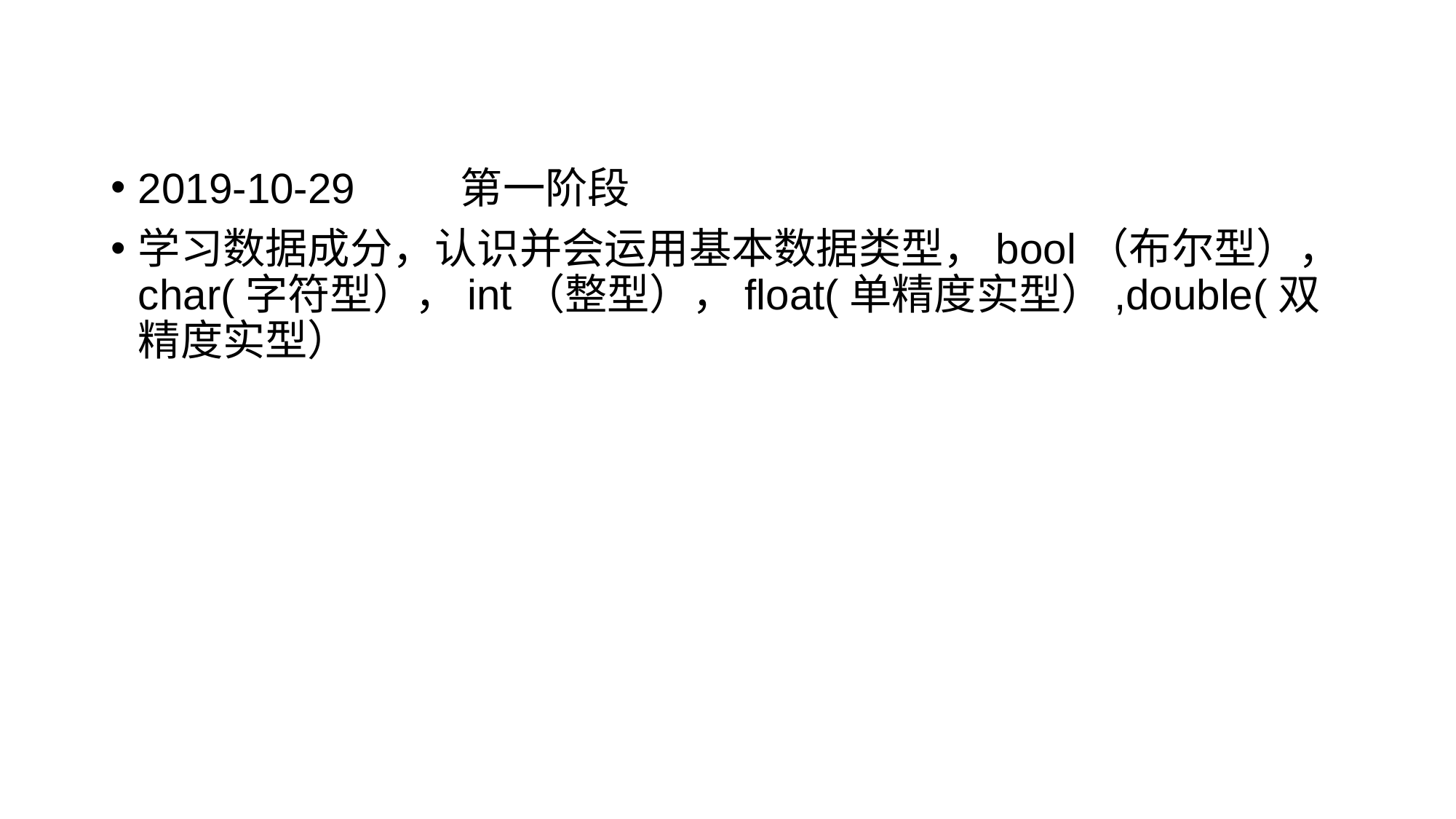

#
2019-10-29        第一阶段
学习数据成分，认识并会运用基本数据类型，bool（布尔型），char(字符型），int（整型），float(单精度实型）,double(双精度实型）